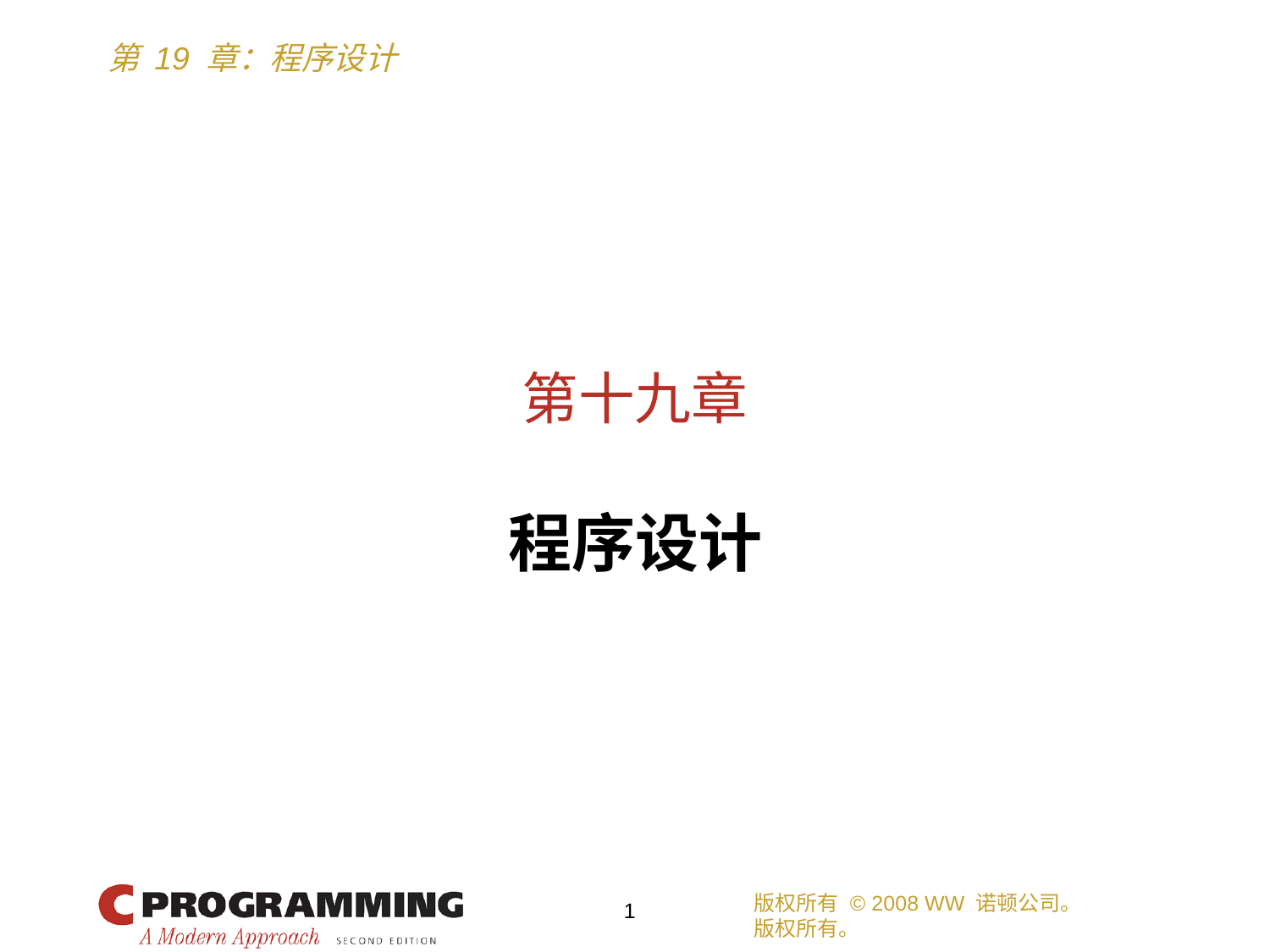

# 第十九章
程序设计
版权所有 © 2008 WW 诺顿公司。
版权所有。
1